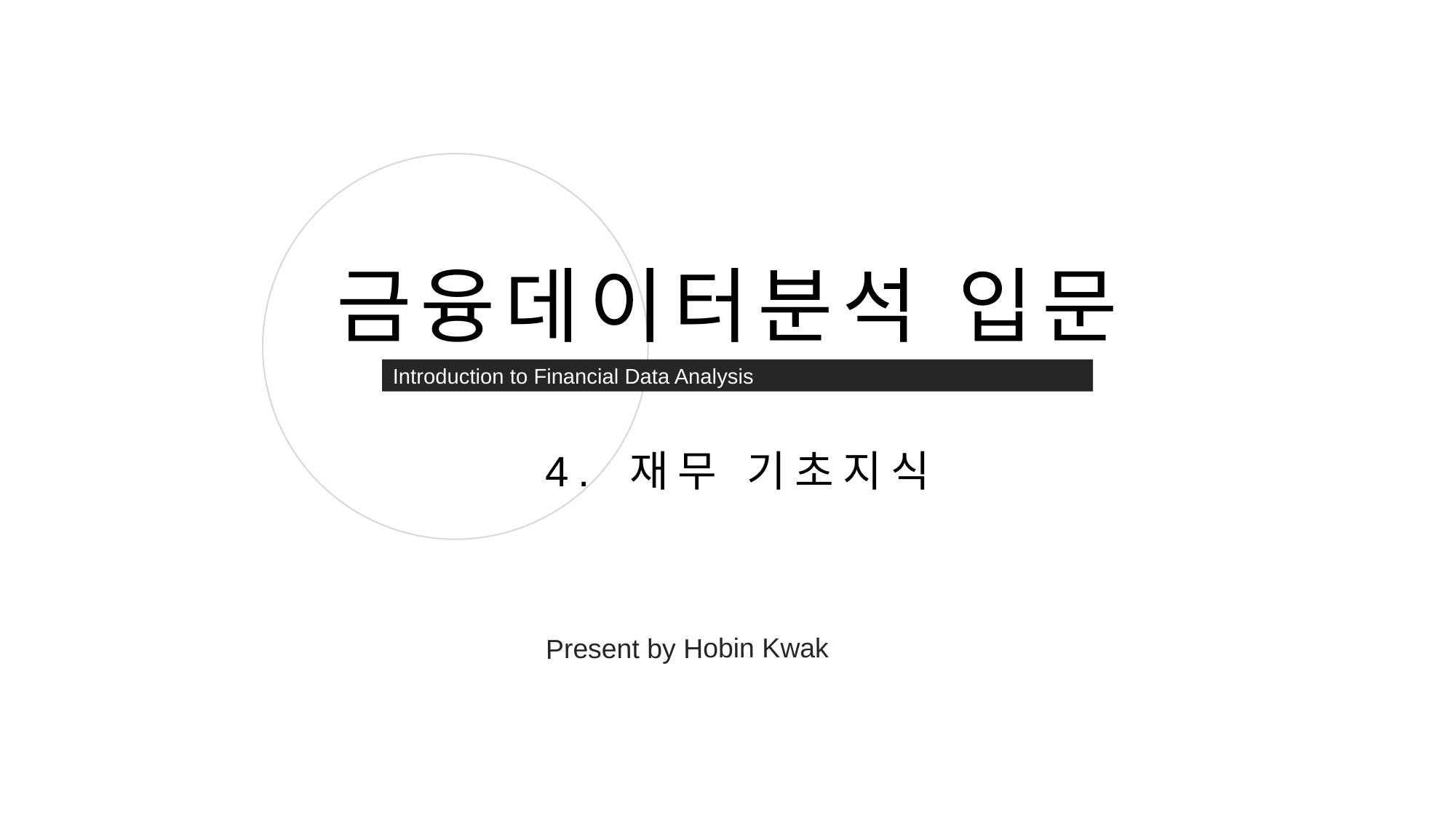

금융데이터분석 입문
Introduction to Financial Data Analysis
4. 재무 기초지식
Present by Hobin Kwak